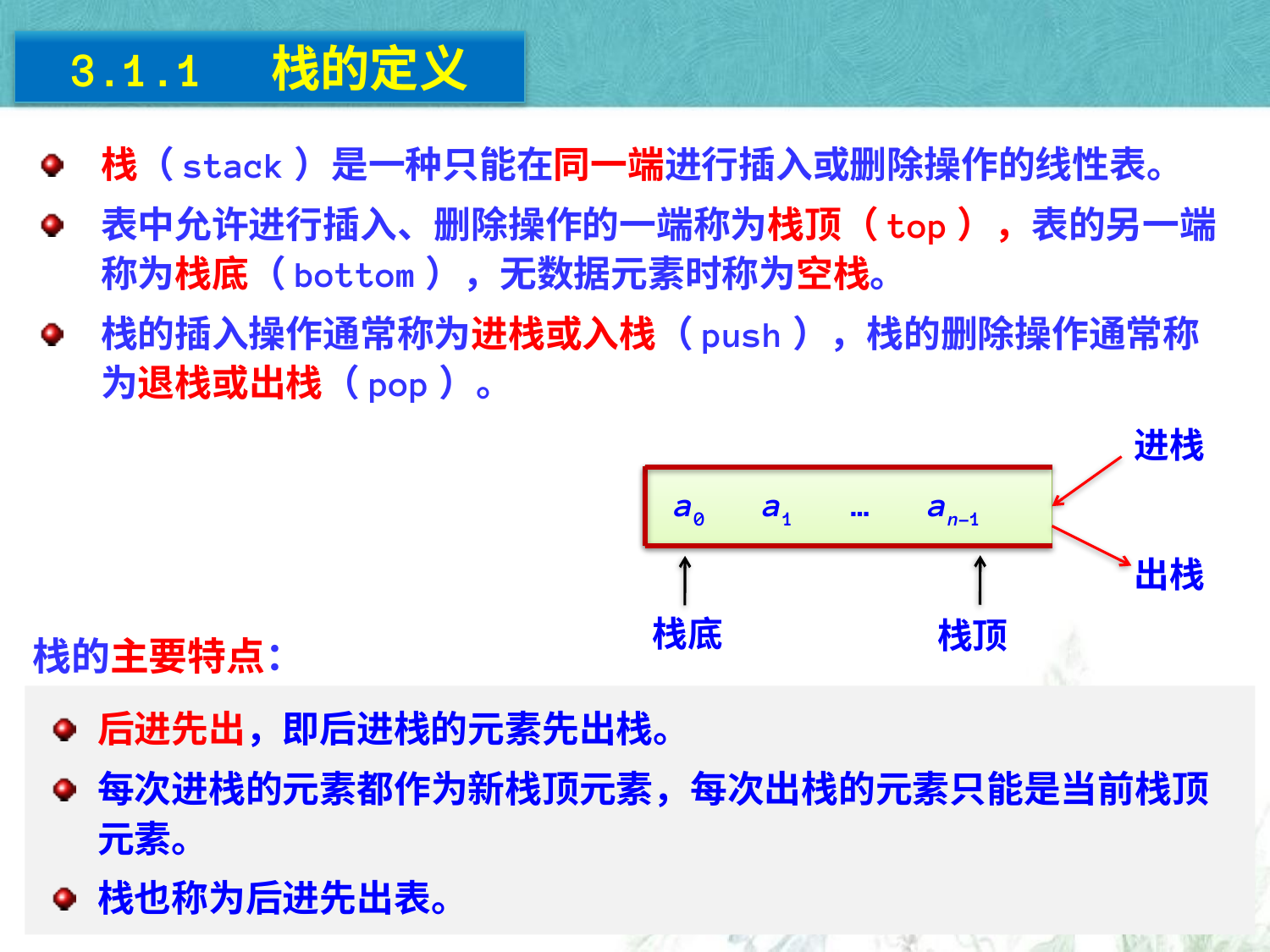

3.1.1  栈的定义
栈（stack）是一种只能在同一端进行插入或删除操作的线性表。
表中允许进行插入、删除操作的一端称为栈顶（top），表的另一端称为栈底（bottom），无数据元素时称为空栈。
栈的插入操作通常称为进栈或入栈（push），栈的删除操作通常称为退栈或出栈（pop）。
进栈
a0   a1   …   an-1
出栈
栈底
栈顶
栈的主要特点：
后进先出，即后进栈的元素先出栈。
每次进栈的元素都作为新栈顶元素，每次出栈的元素只能是当前栈顶元素。
栈也称为后进先出表。